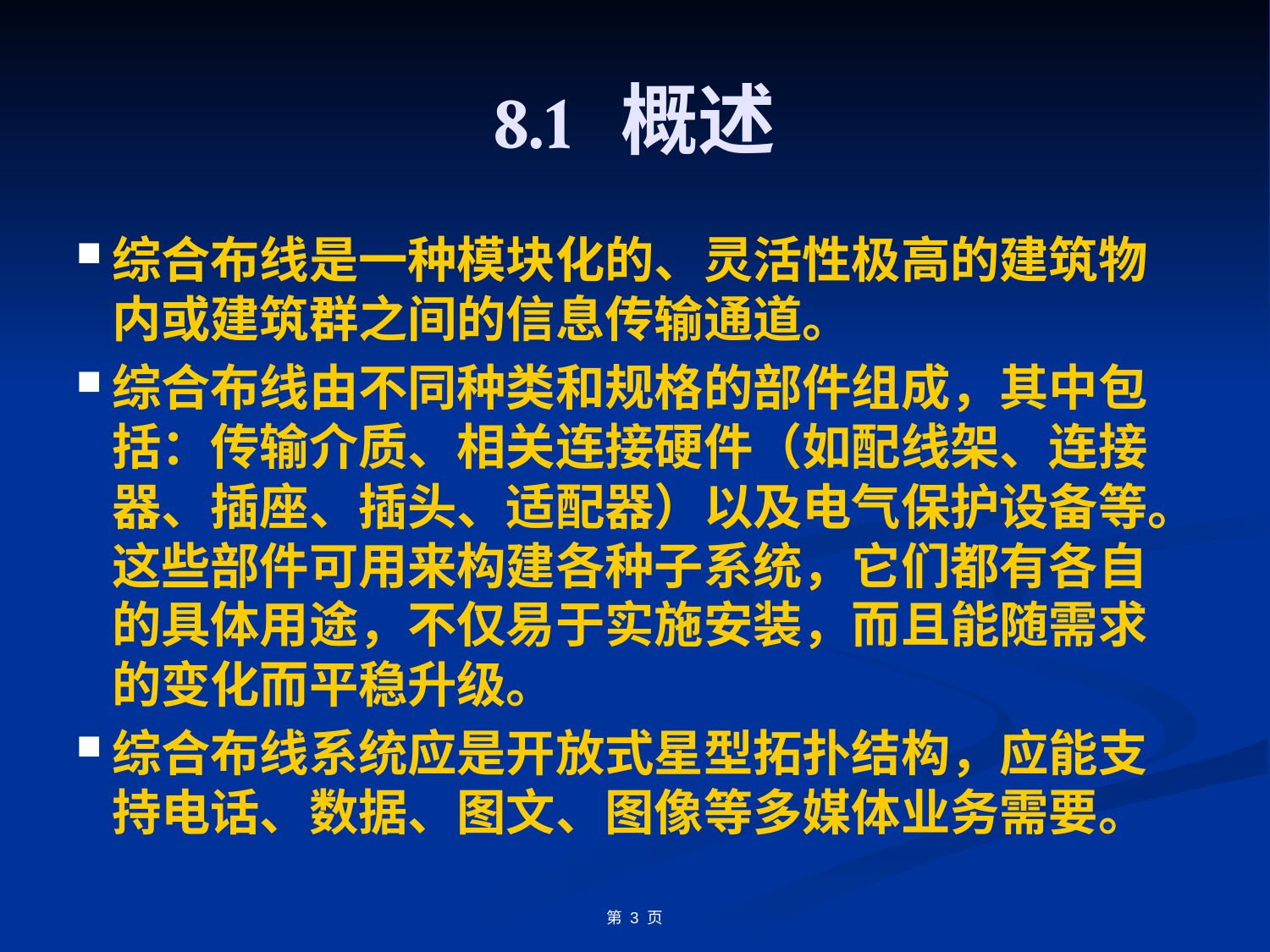

# 8.1	概述
综合布线是一种模块化的、灵活性极高的建筑物内或建筑群之间的信息传输通道。
综合布线由不同种类和规格的部件组成，其中包括：传输介质、相关连接硬件（如配线架、连接器、插座、插头、适配器）以及电气保护设备等。这些部件可用来构建各种子系统，它们都有各自的具体用途，不仅易于实施安装，而且能随需求的变化而平稳升级。
综合布线系统应是开放式星型拓扑结构，应能支持电话、数据、图文、图像等多媒体业务需要。
第 3 页